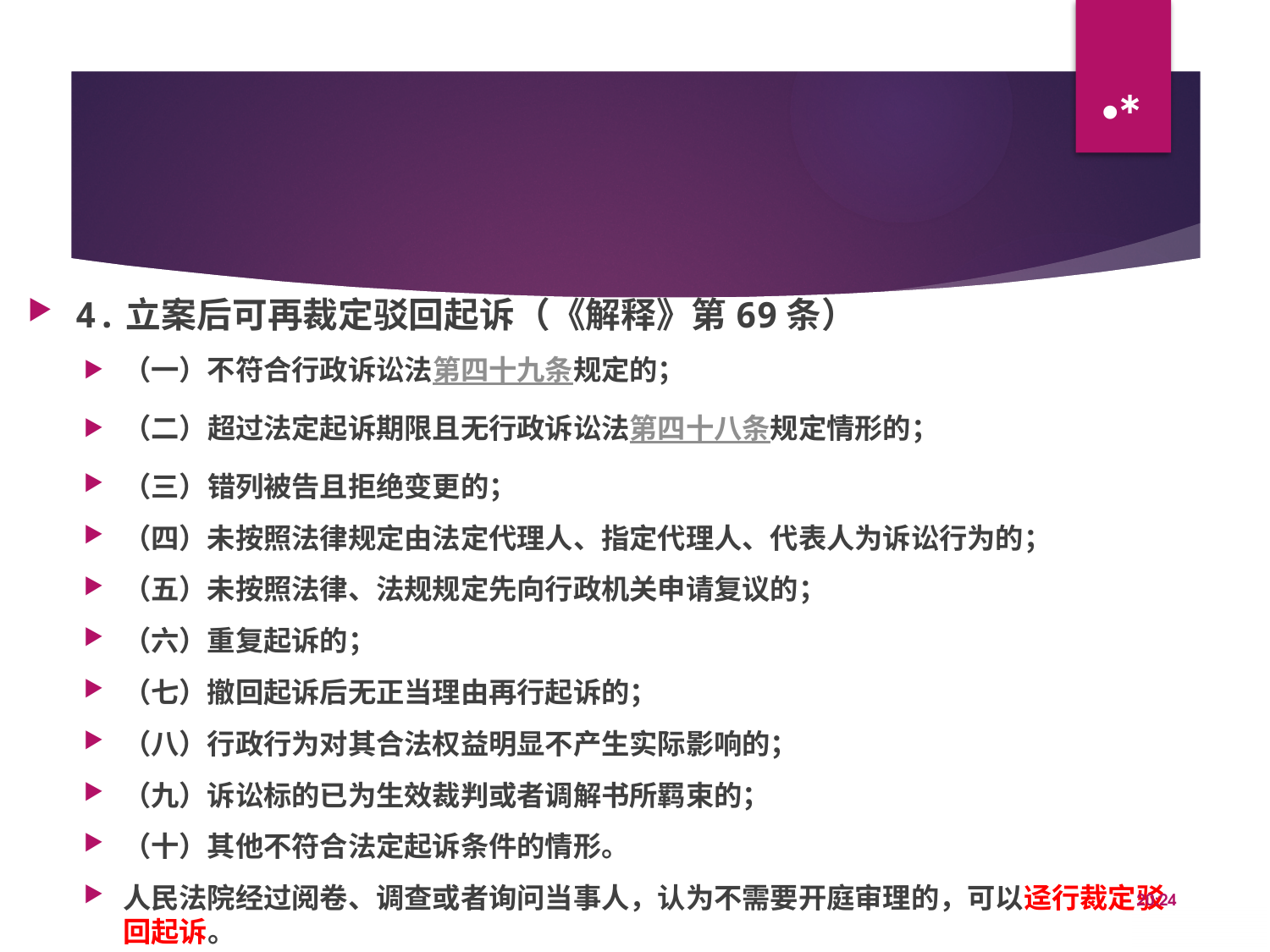

*
#
4.立案后可再裁定驳回起诉（《解释》第69条）
（一）不符合行政诉讼法第四十九条规定的；
（二）超过法定起诉期限且无行政诉讼法第四十八条规定情形的；
（三）错列被告且拒绝变更的；
（四）未按照法律规定由法定代理人、指定代理人、代表人为诉讼行为的；
（五）未按照法律、法规规定先向行政机关申请复议的；
（六）重复起诉的；
（七）撤回起诉后无正当理由再行起诉的；
（八）行政行为对其合法权益明显不产生实际影响的；
（九）诉讼标的已为生效裁判或者调解书所羁束的；
（十）其他不符合法定起诉条件的情形。
人民法院经过阅卷、调查或者询问当事人，认为不需要开庭审理的，可以迳行裁定驳回起诉。

20:24